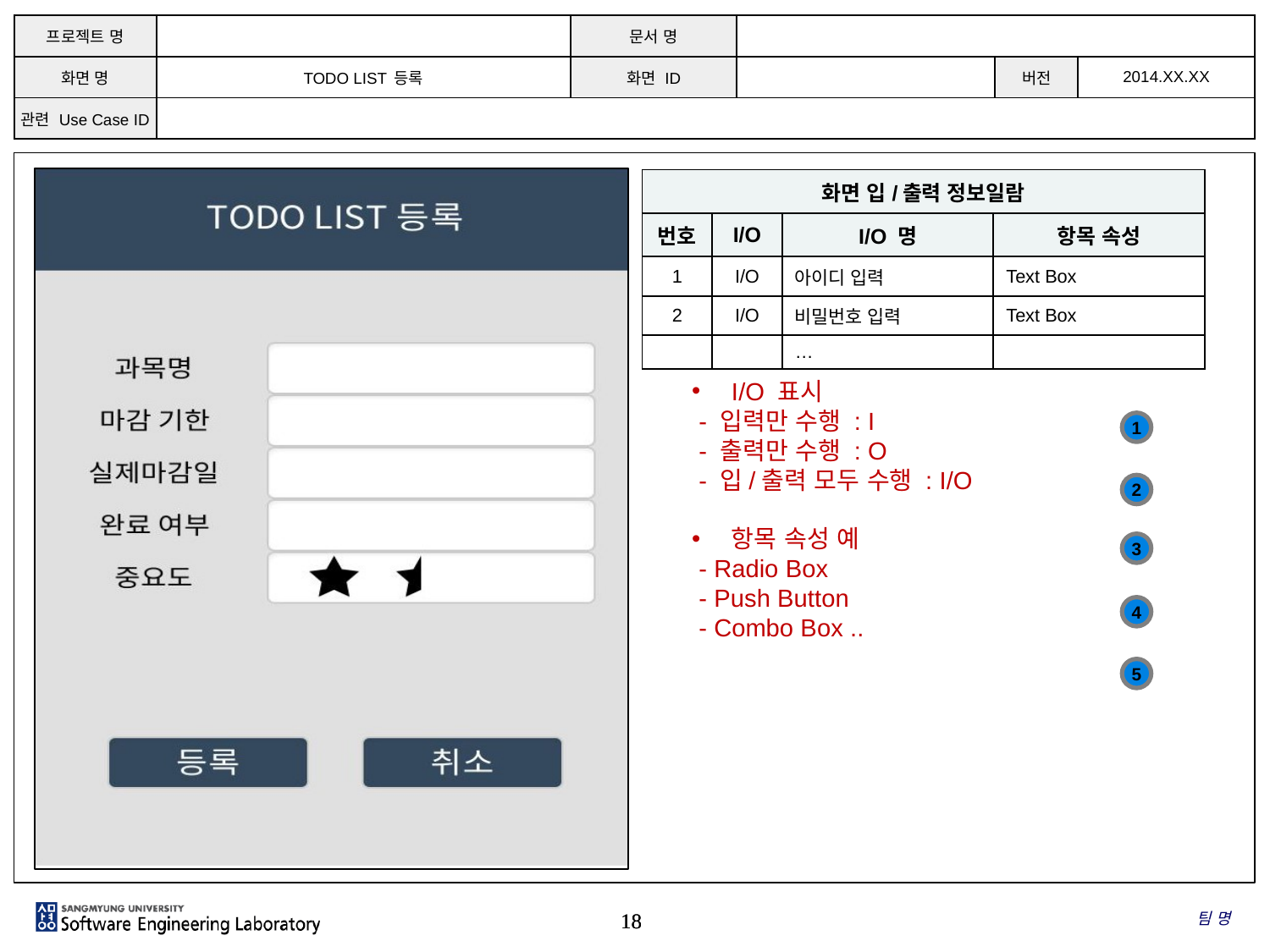

| 프로젝트 명 |  | 문서 명 |  |  |  |
| --- | --- | --- | --- | --- | --- |
| 화면 명 | TODO LIST 등록 | 화면 ID |  | 버전 | 2014.XX.XX |
| 관련 Use Case ID |  |  |  |  |  |

| 화면 입/출력 정보일람 |  |  |  |
| --- | --- | --- | --- |
| 번호 | I/O | I/O 명 | 항목 속성 |
| 1 | I/O | 아이디 입력 | Text Box |
| 2 | I/O | 비밀번호 입력 | Text Box |
|  |  | … |  |
I/O 표시
 - 입력만 수행 : I
 - 출력만 수행 : O
 - 입/출력 모두 수행 : I/O

항목 속성 예
 - Radio Box
 - Push Button
 - Combo Box ..

1
2
3
4
5
팀 명